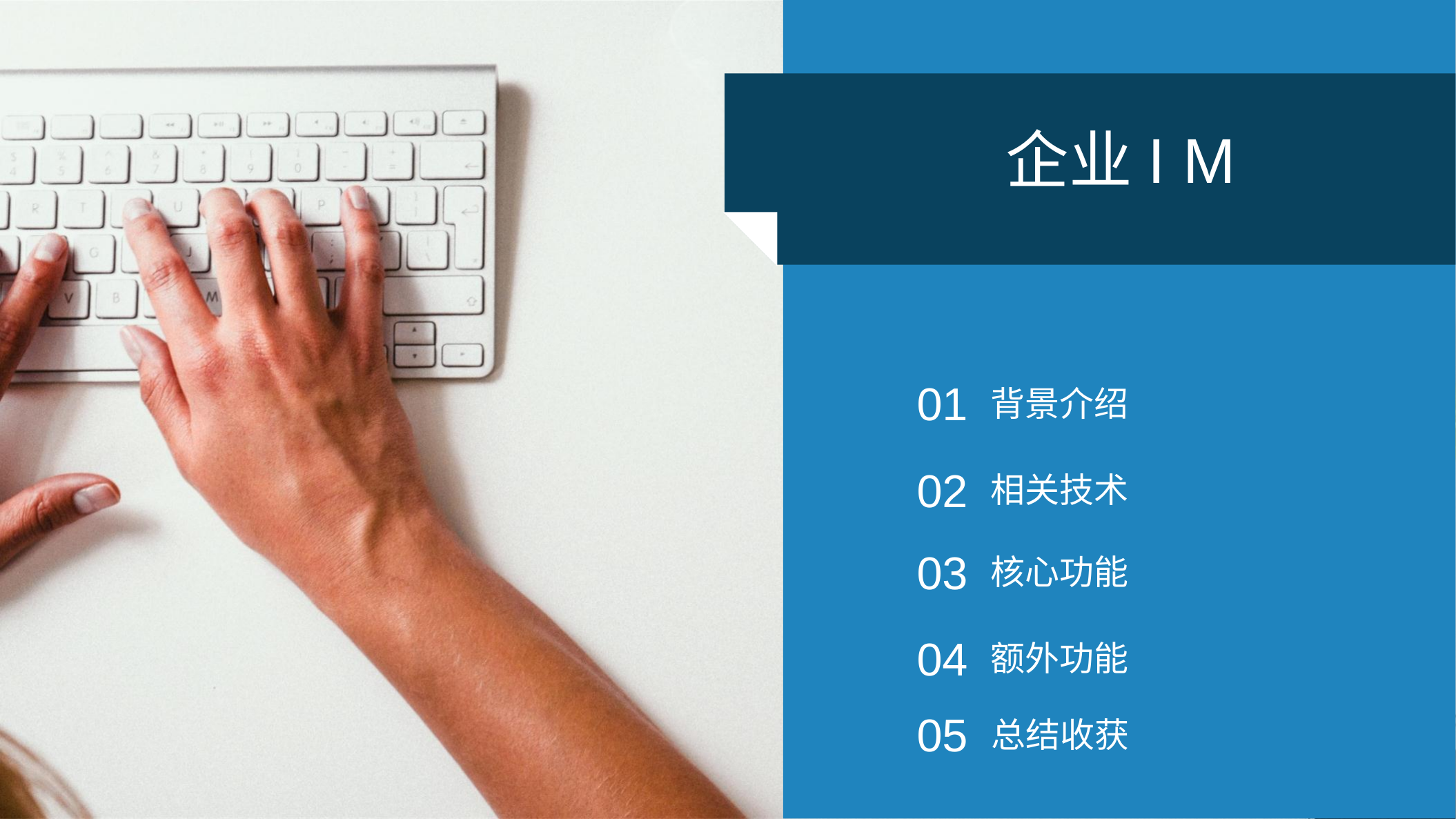

企业I M
01
背景介绍
02
相关技术
03
核心功能
04
额外功能
05
总结收获